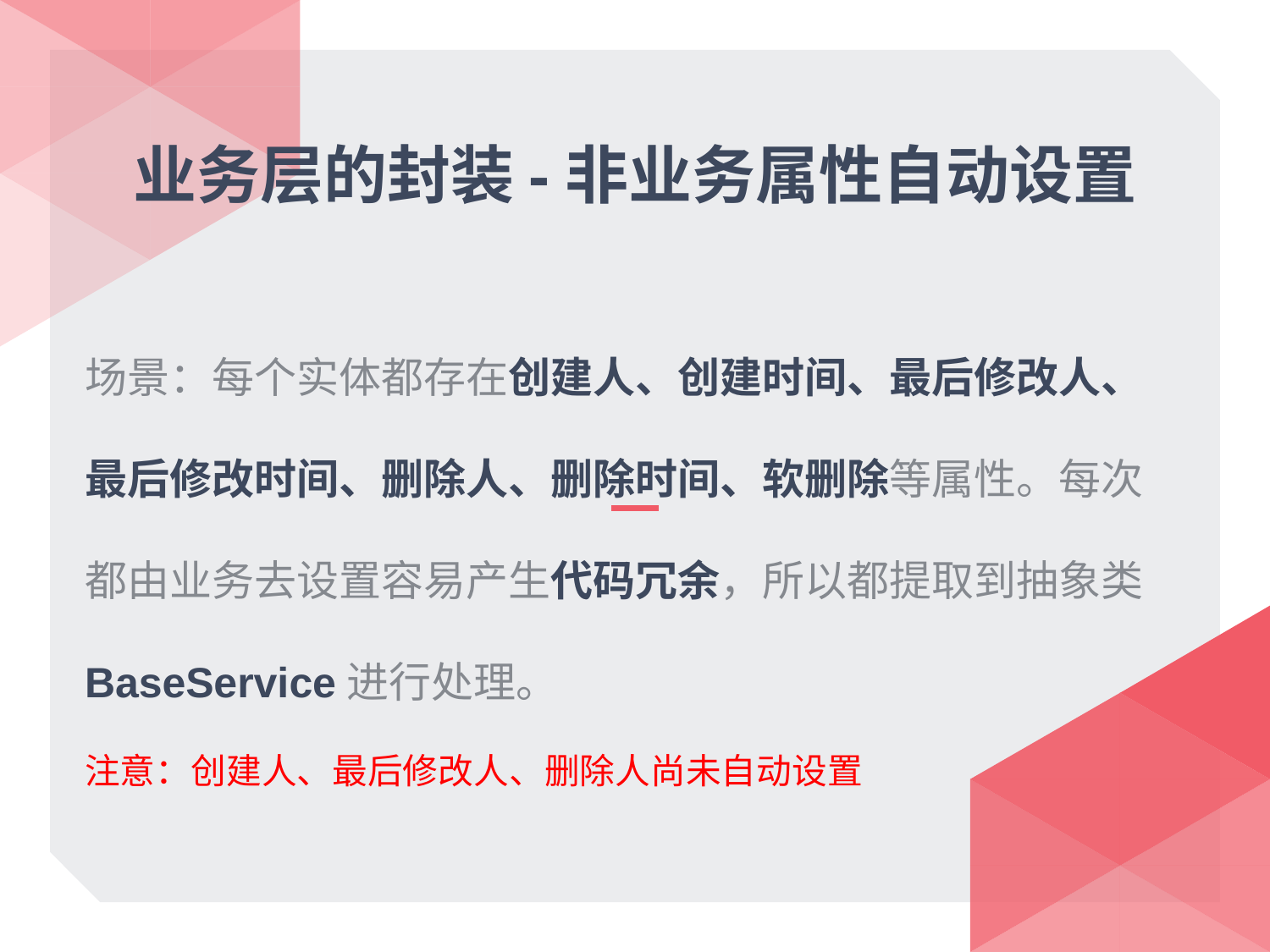

# 业务层的封装-非业务属性自动设置
场景：每个实体都存在创建人、创建时间、最后修改人、最后修改时间、删除人、删除时间、软删除等属性。每次都由业务去设置容易产生代码冗余，所以都提取到抽象类BaseService进行处理。
注意：创建人、最后修改人、删除人尚未自动设置